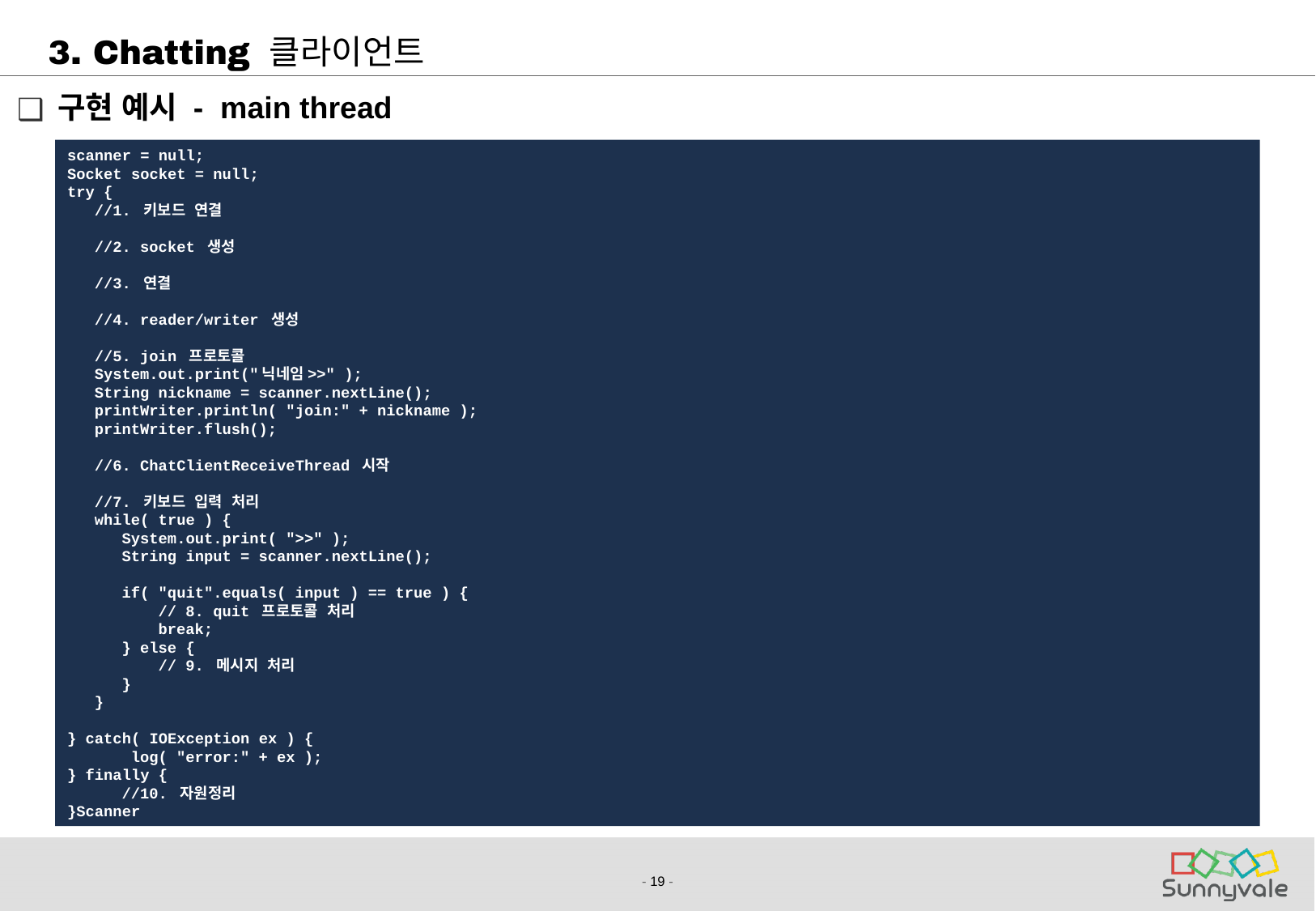

# 3. Chatting 클라이언트
구현 예시 -  main thread

scanner = null;
Socket socket = null;
try {
   //1. 키보드 연결

   //2. socket 생성

   //3. 연결

   //4. reader/writer 생성

   //5. join 프로토콜
   System.out.print("닉네임>>" );
   String nickname = scanner.nextLine();
   printWriter.println( "join:" + nickname );
   printWriter.flush();

   //6. ChatClientReceiveThread 시작

   //7. 키보드 입력 처리
   while( true ) {
      System.out.print( ">>" );
      String input = scanner.nextLine();

      if( "quit".equals( input ) == true ) {
          // 8. quit 프로토콜 처리
          break;
      } else {
          // 9. 메시지 처리
      }
   }

} catch( IOException ex ) {
       log( "error:" + ex );
} finally {
      //10. 자원정리
}Scanner